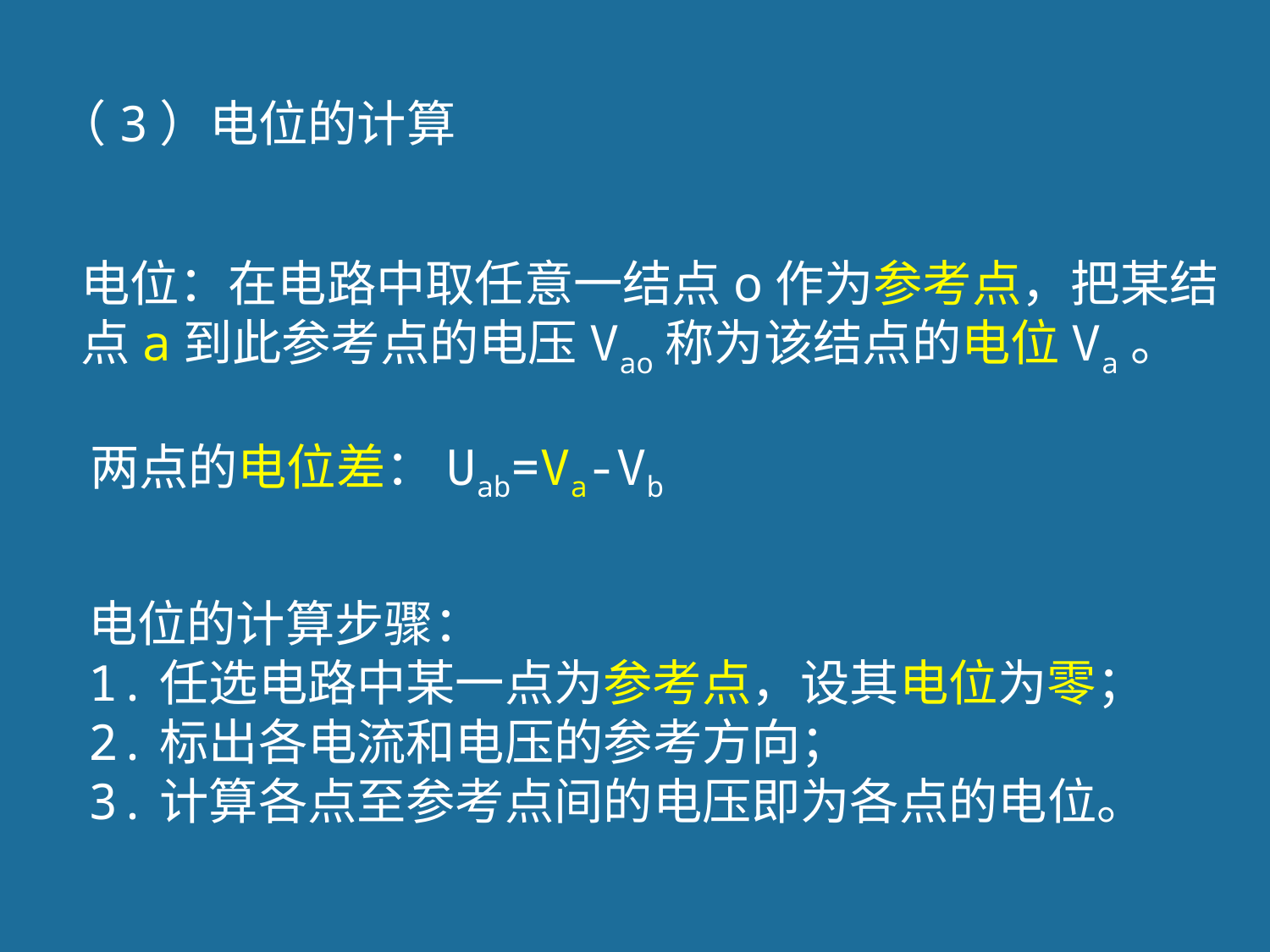

（3）电位的计算
电位：在电路中取任意一结点o作为参考点，把某结点a到此参考点的电压Vao称为该结点的电位Va。
两点的电位差：Uab=Va-Vb
电位的计算步骤：
1.任选电路中某一点为参考点，设其电位为零；
2.标出各电流和电压的参考方向；
3.计算各点至参考点间的电压即为各点的电位。
54